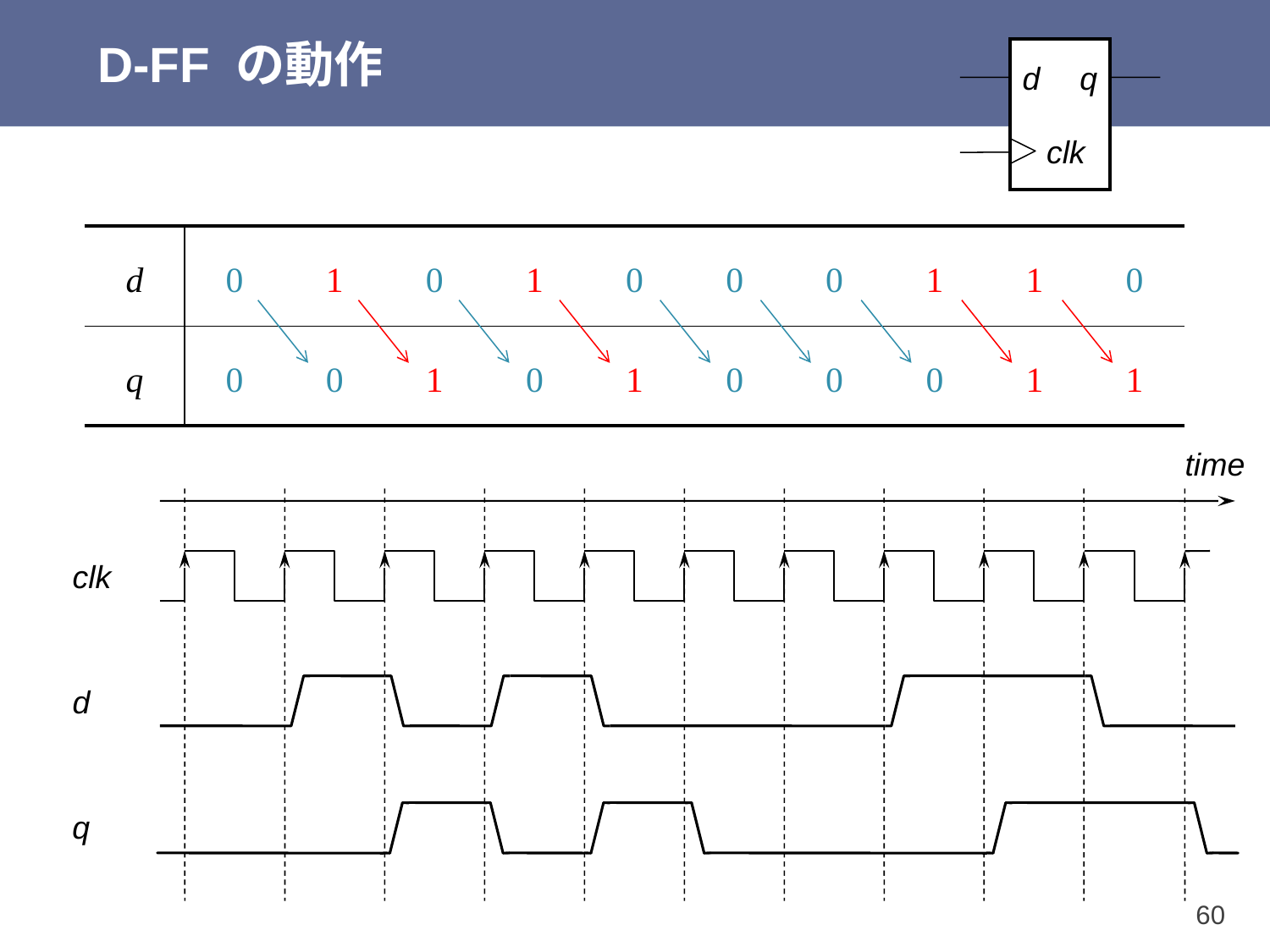

# D-FF の動作

d
q

clk

| d | 0 | 1 | 0 | 1 | 0 | 0 | 0 | 1 | 1 | 0 |
| --- | --- | --- | --- | --- | --- | --- | --- | --- | --- | --- |
| q | 0 | 0 | 1 | 0 | 1 | 0 | 0 | 0 | 1 | 1 |
time

clk

d

q